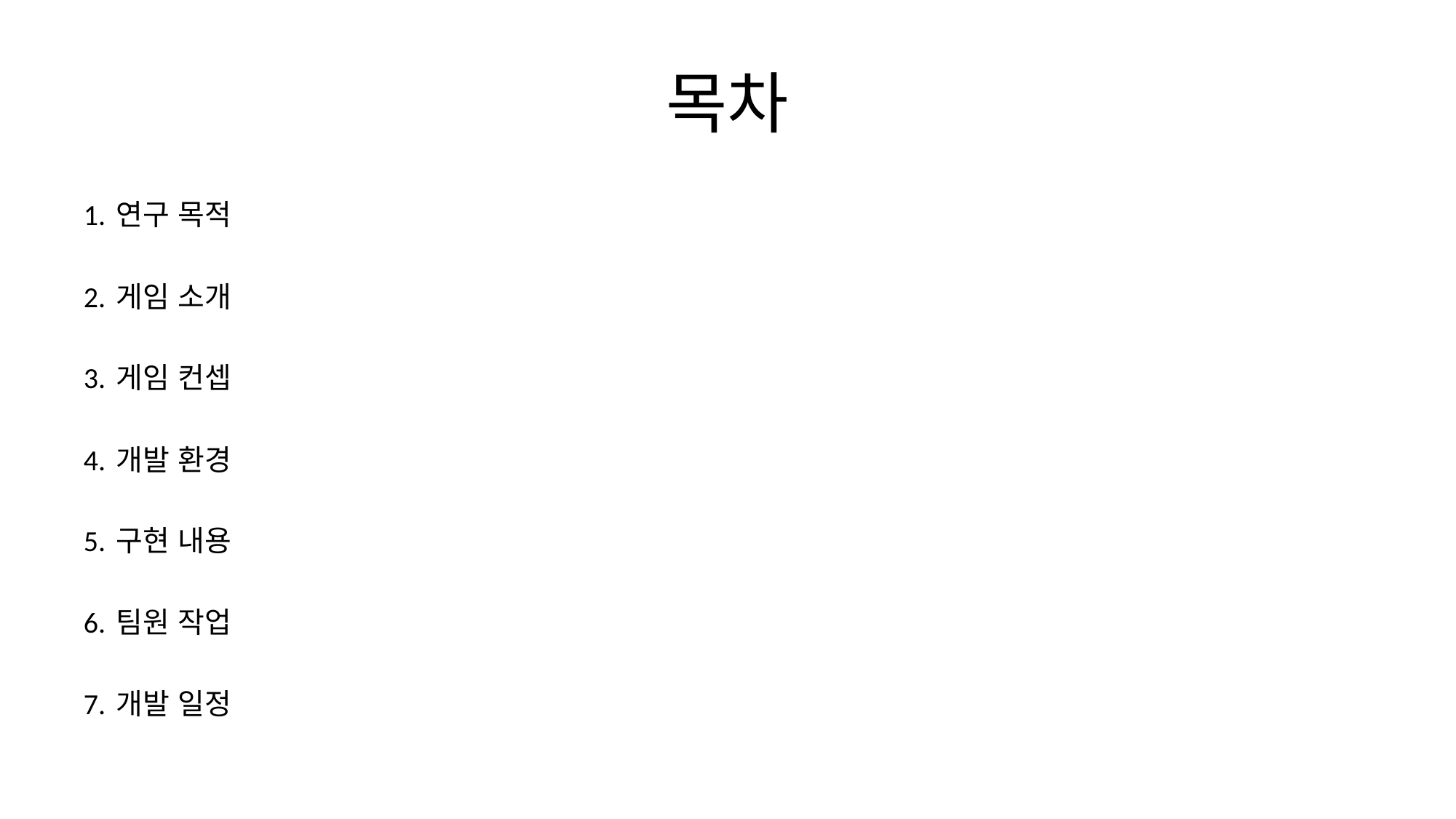

# 목차
1. 연구 목적

2. 게임 소개

3. 게임 컨셉

4. 개발 환경

5. 구현 내용

6. 팀원 작업

7. 개발 일정